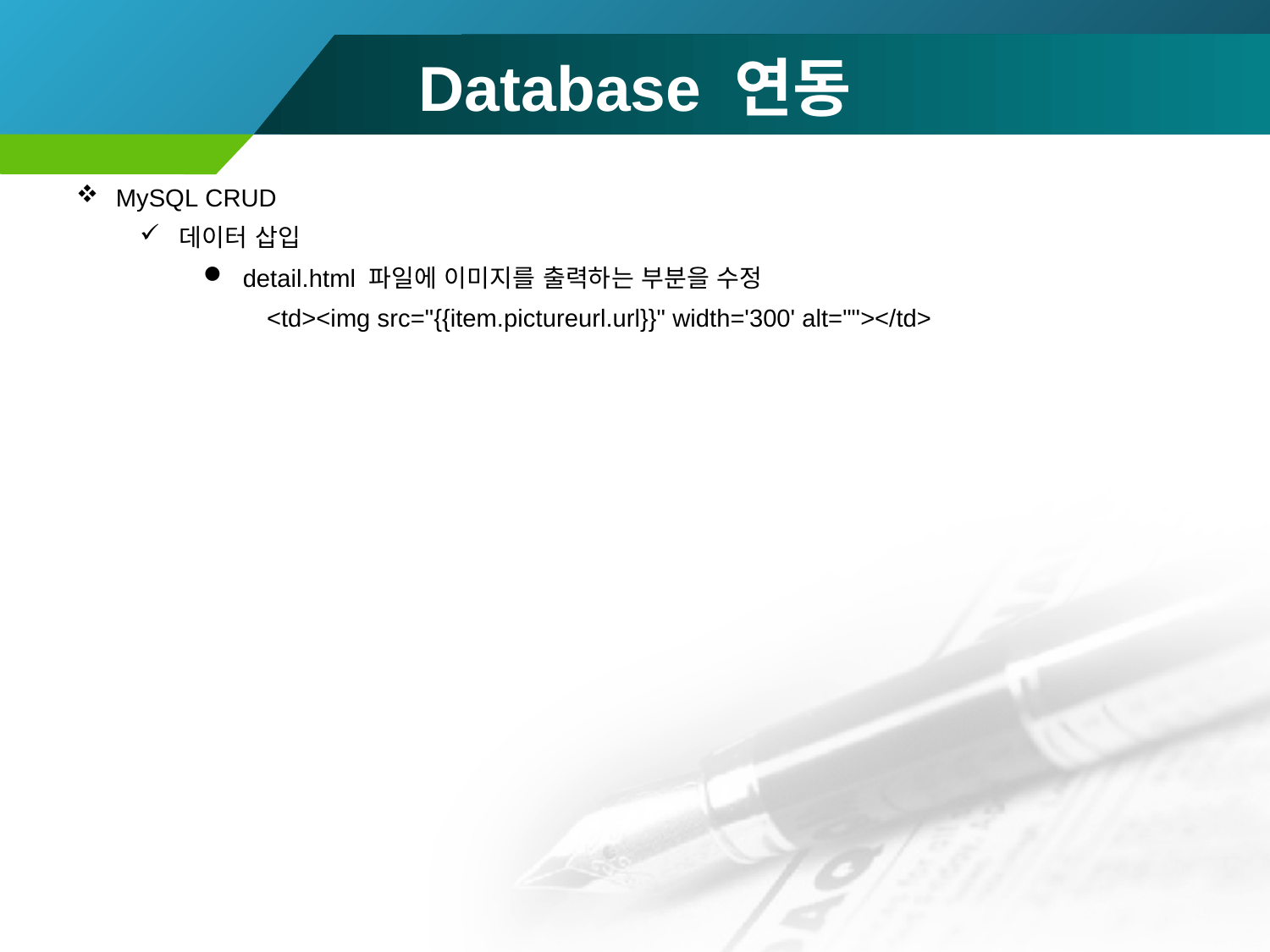

# Database 연동
MySQL CRUD
데이터 삽입
detail.html 파일에 이미지를 출력하는 부분을 수정
<td><img src="{{item.pictureurl.url}}" width='300' alt=""></td>